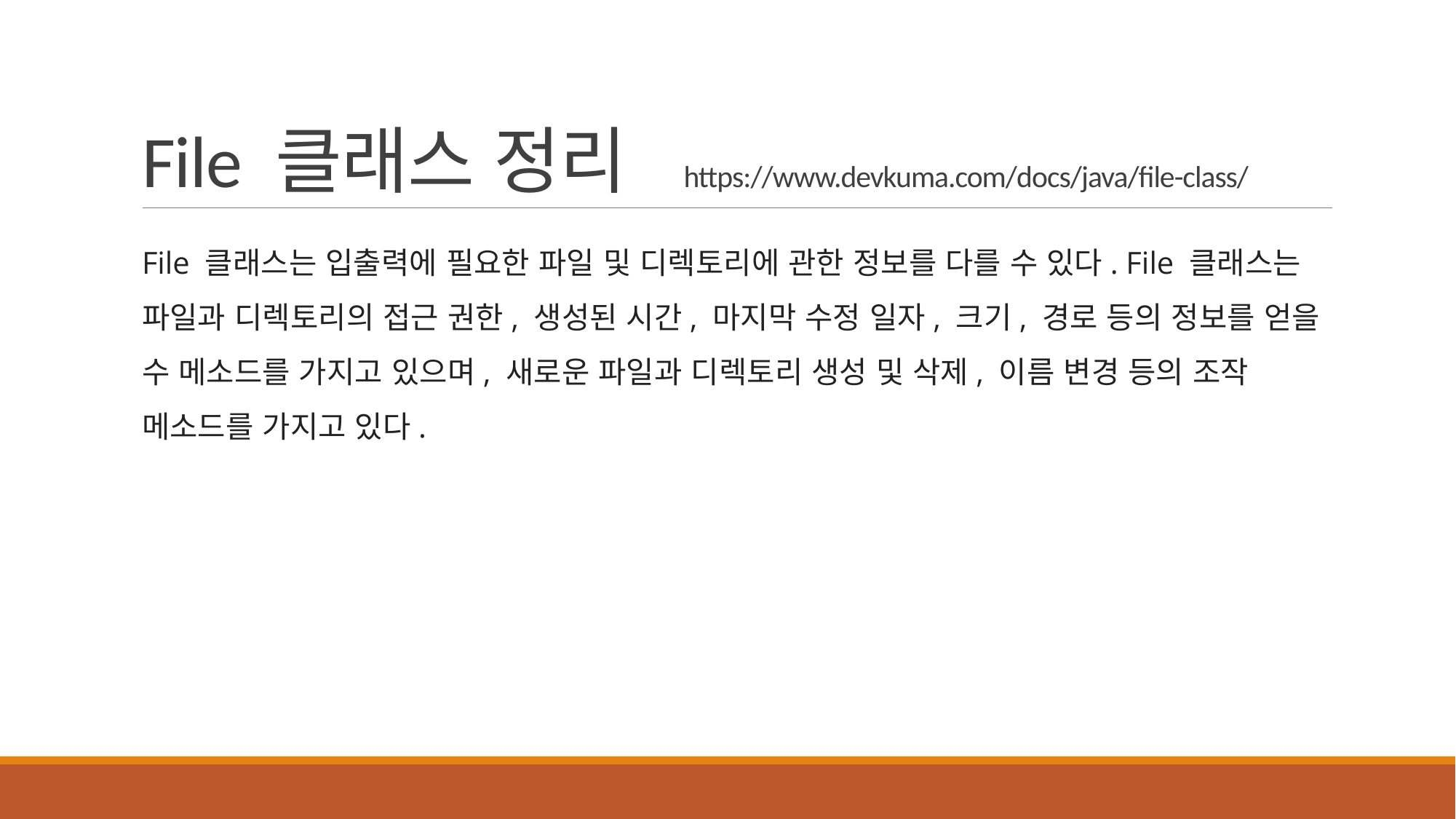

# File 클래스 정리  https://www.devkuma.com/docs/java/file-class/
File 클래스는 입출력에 필요한 파일 및 디렉토리에 관한 정보를 다를 수 있다. File 클래스는 파일과 디렉토리의 접근 권한, 생성된 시간, 마지막 수정 일자, 크기, 경로 등의 정보를 얻을 수 메소드를 가지고 있으며, 새로운 파일과 디렉토리 생성 및 삭제, 이름 변경 등의 조작 메소드를 가지고 있다.